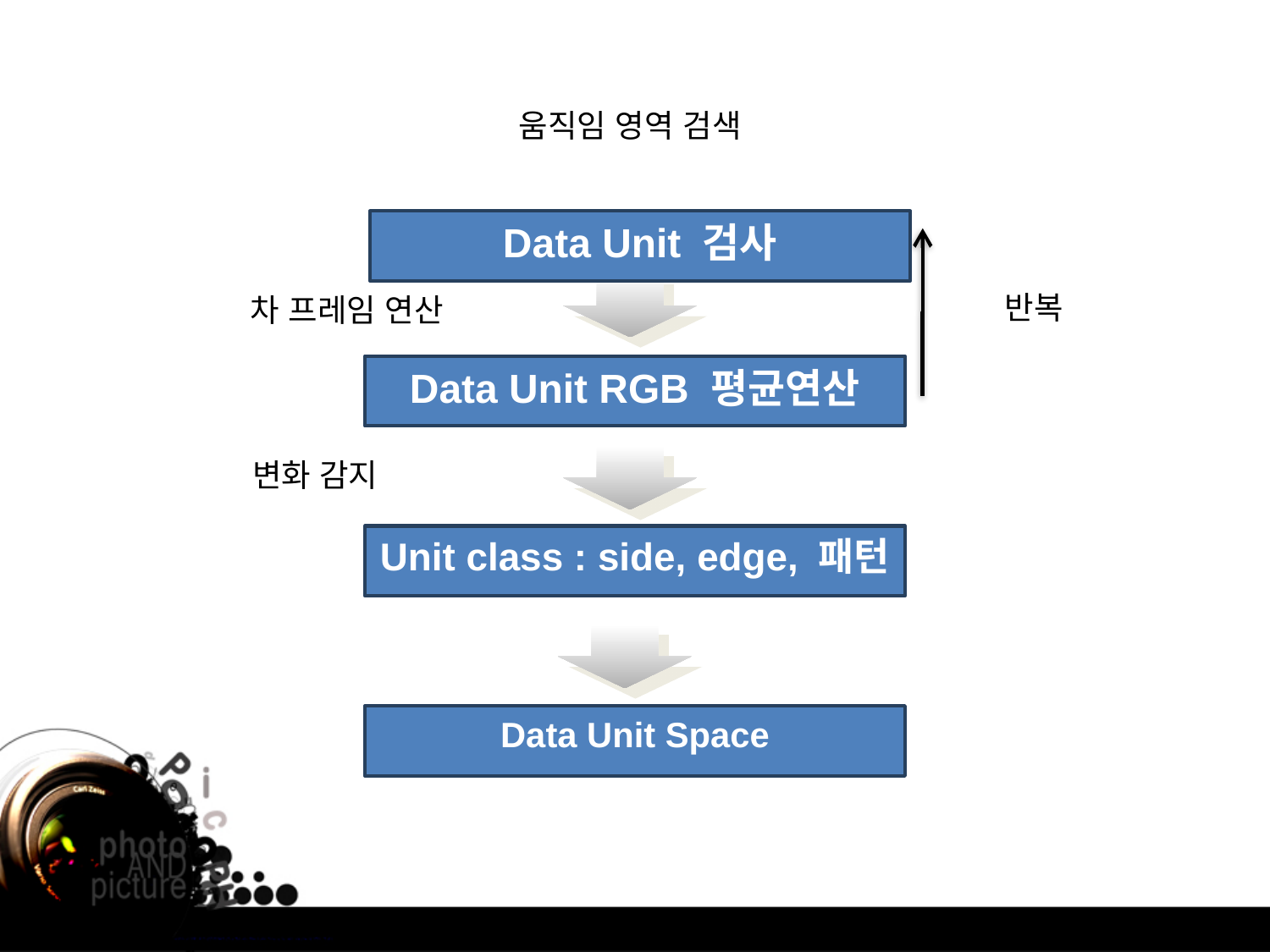

움직임 영역 검색
Data Unit 검사

반복
차 프레임 연산
Data Unit RGB 평균연산

변화 감지
Unit class : side, edge, 패턴

Data Unit Space